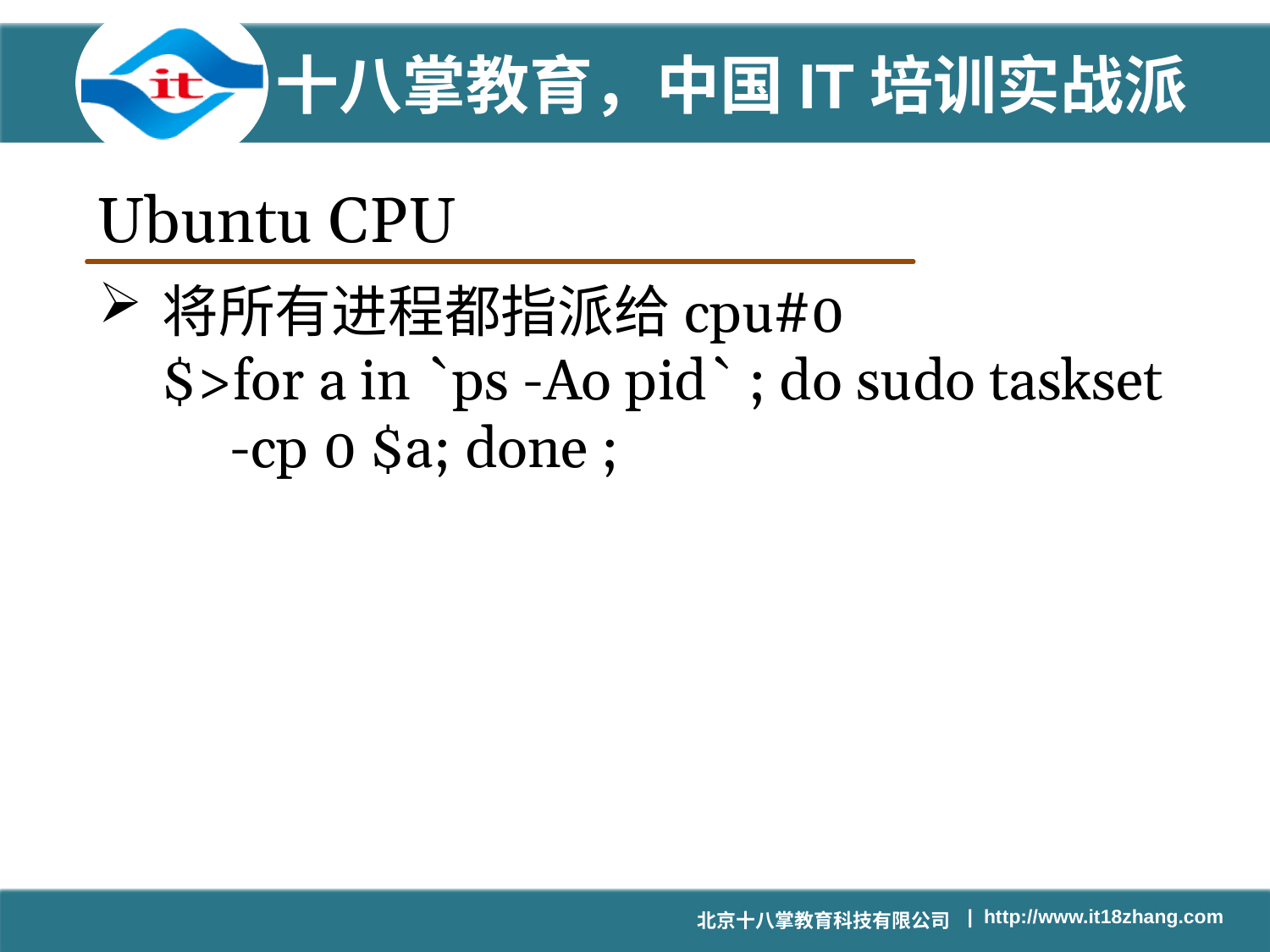

# Ubuntu CPU
将所有进程都指派给cpu#0
$>for a in `ps -Ao pid` ; do sudo taskset
     -cp 0 $a; done ;